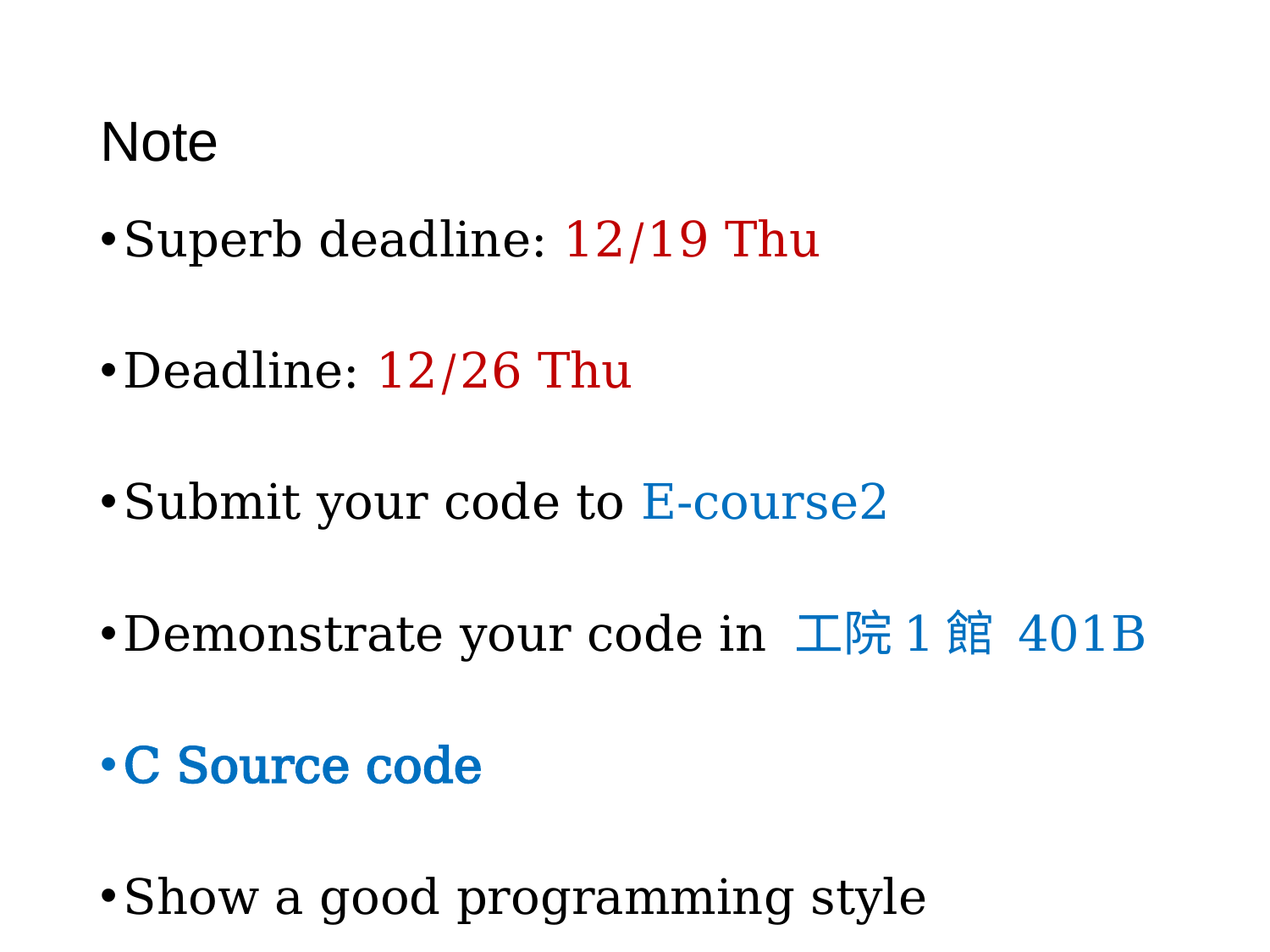

# Note
Superb deadline: 12/19 Thu

Deadline: 12/26 Thu

Submit your code to E-course2

Demonstrate your code in 工院1館 401B

C Source code

Show a good programming style